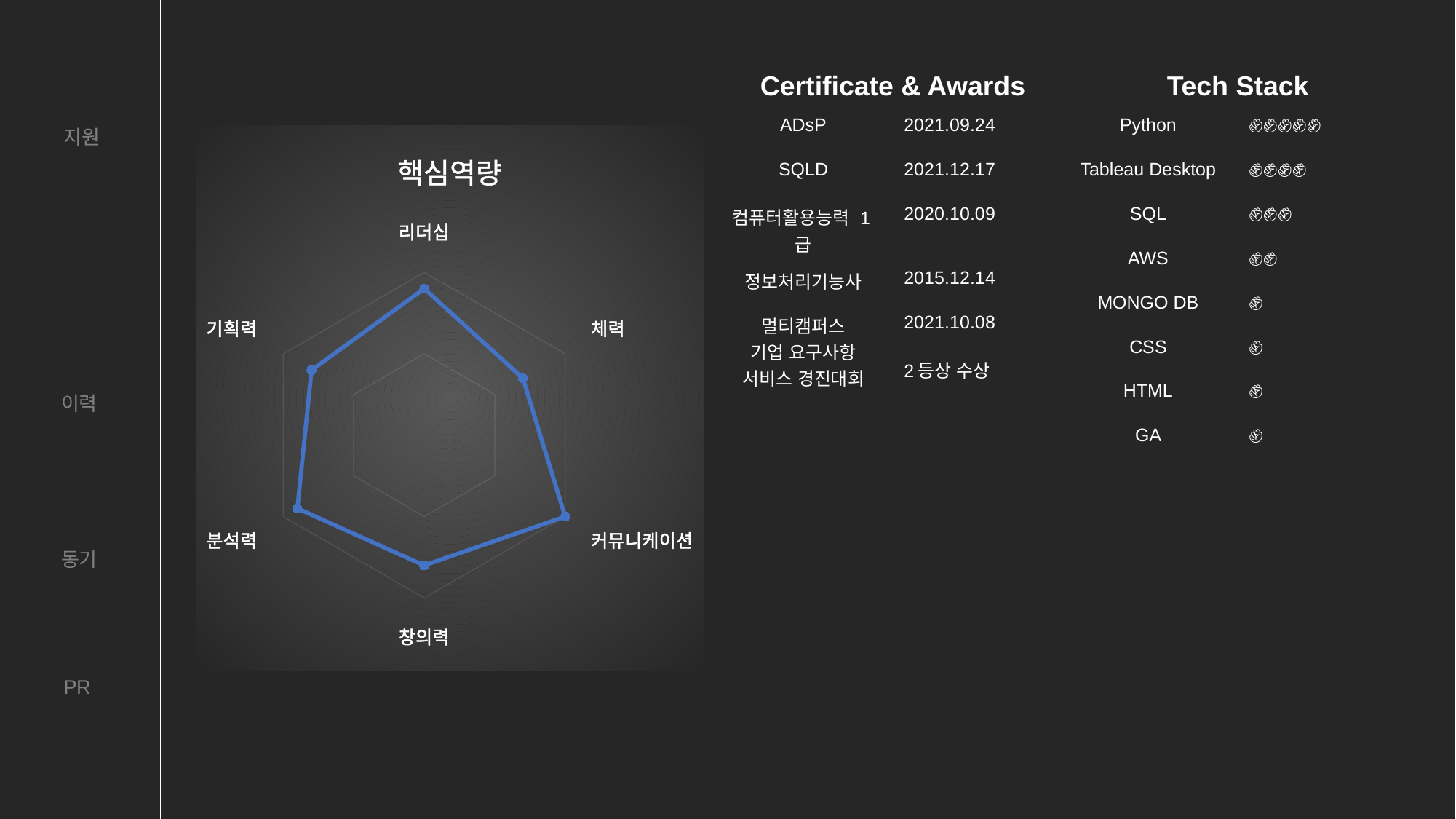

| Certificate & Awards |  |
| --- | --- |
| ADsP | 2021.09.24 |
| SQLD | 2021.12.17 |
| 컴퓨터활용능력 1급 | 2020.10.09 |
| 정보처리기능사 | 2015.12.14 |
| 멀티캠퍼스 기업 요구사항 서비스 경진대회 | 2021.10.08 |
| CSS | 2등상 수상 |
| Tech Stack |  |
| --- | --- |
| Python | ✊✊✊✊✊ |
| Tableau Desktop | ✊✊✊✊ |
| SQL | ✊✊✊ |
| AWS | ✊✊ |
| MONGO DB | ✊ |
| CSS | ✊ |
| HTML | ✊ |
| GA | ✊ |
지원

### Chart: 핵심역량

| Category | 계열 1 |
|---|---|
| 리더십 | 90.0 |
| 체력 | 70.0 |
| 커뮤니케이션 | 100.0 |
| 창의력 | 80.0 |
| 분석력 | 90.0 |
| 기획력 | 80.0 |
역량
이력
동기
PR